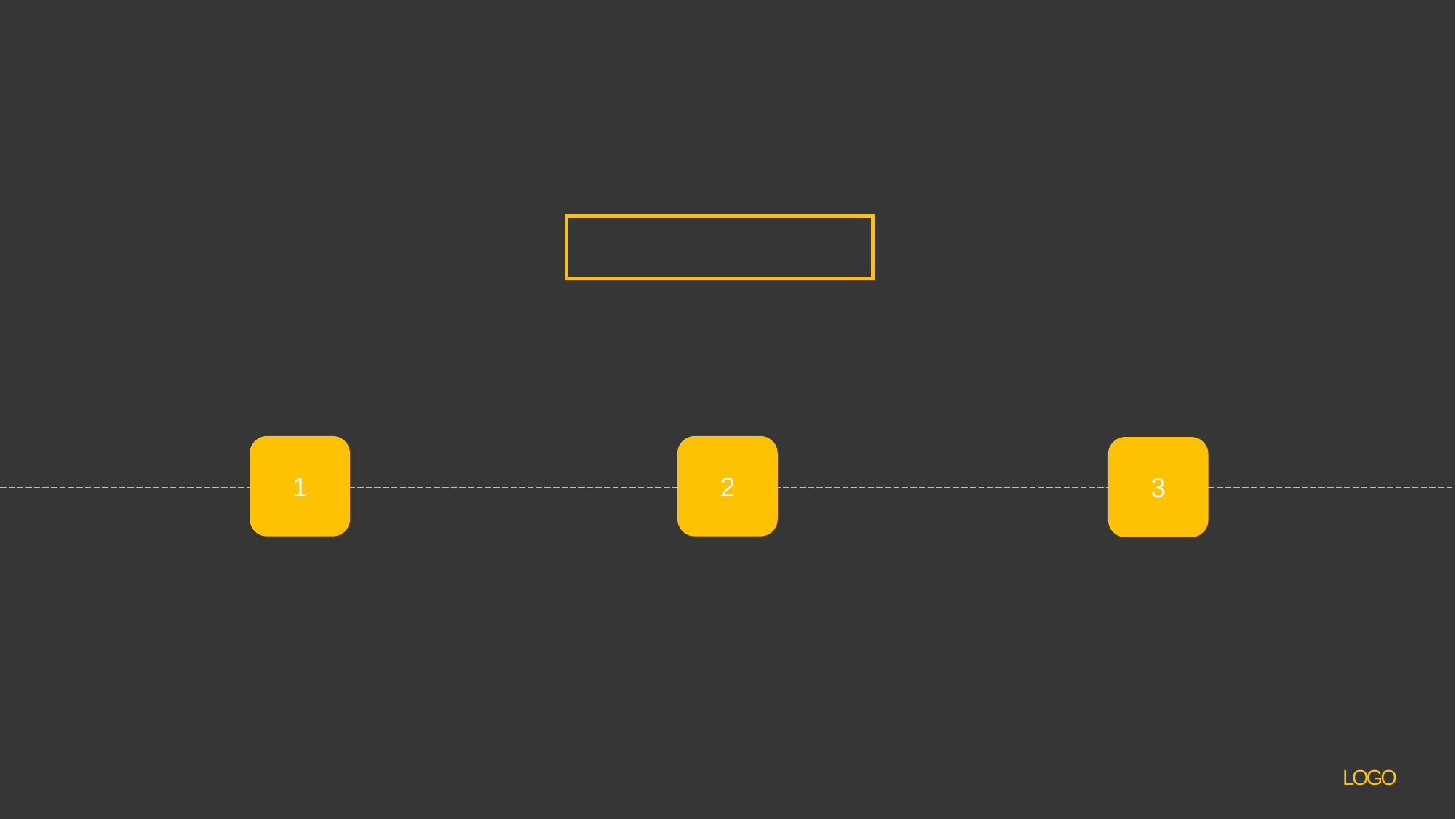

시스템 목표

1
2
3
명함인식
주소록 저장
회사위치 제공
PROJECT LOGO